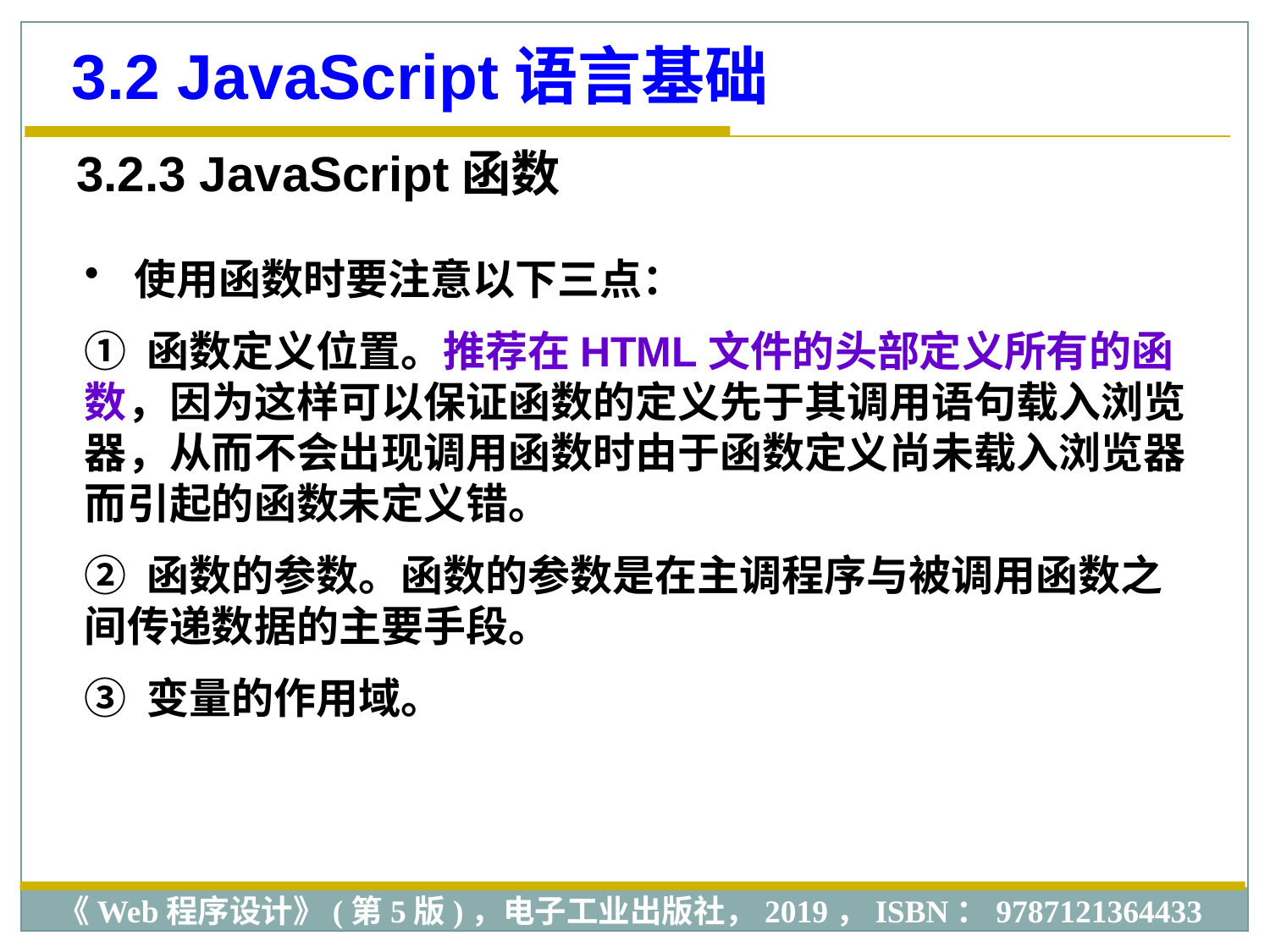

3.2 JavaScript语言基础
3.2.3 JavaScript函数
 使用函数时要注意以下三点：
① 函数定义位置。推荐在HTML文件的头部定义所有的函数，因为这样可以保证函数的定义先于其调用语句载入浏览器，从而不会出现调用函数时由于函数定义尚未载入浏览器而引起的函数未定义错。
② 函数的参数。函数的参数是在主调程序与被调用函数之间传递数据的主要手段。
③ 变量的作用域。